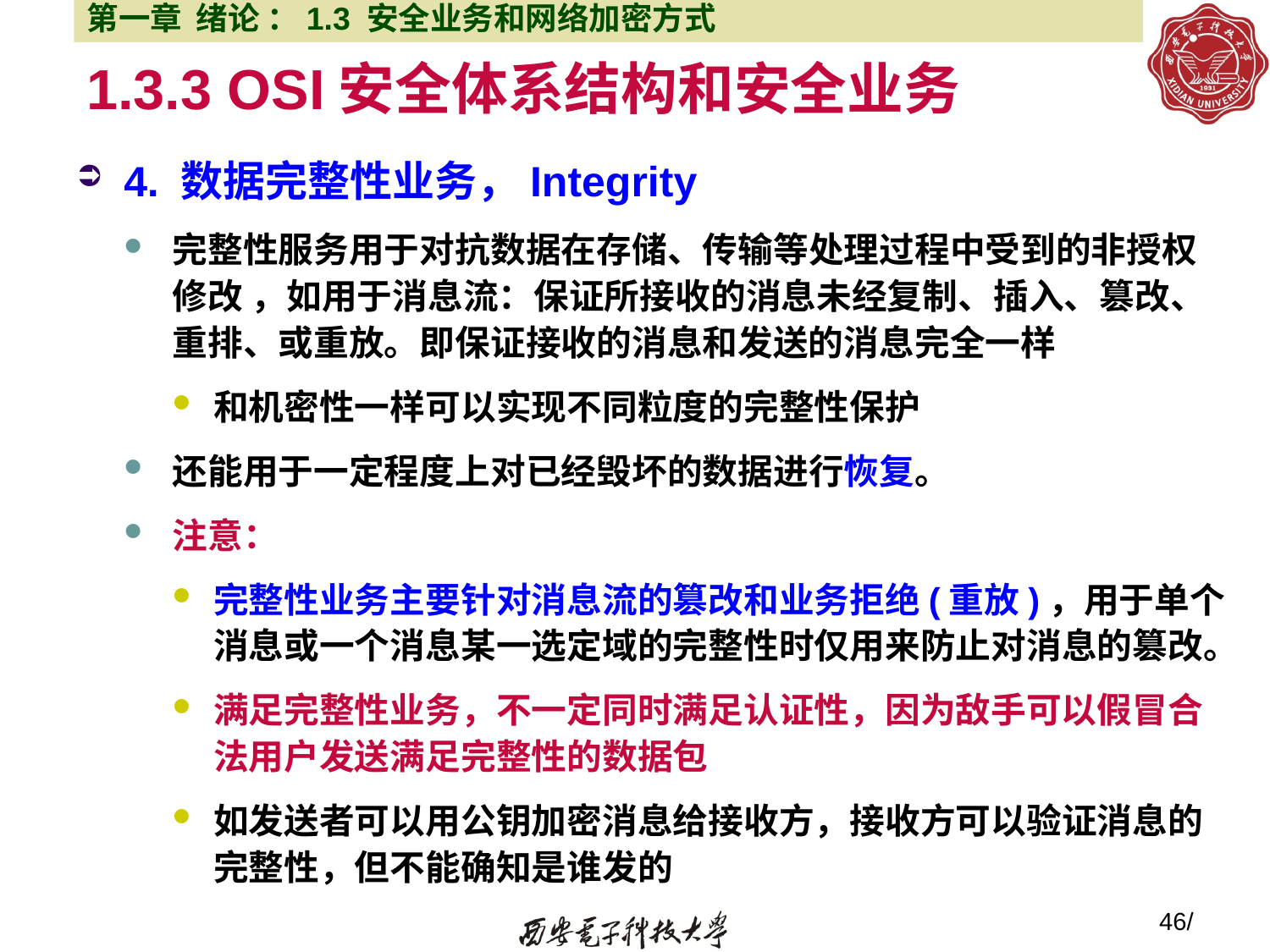

第一章  绪论 ：1.3 安全业务和网络加密方式
# 1.3.3 OSI安全体系结构和安全业务
4. 数据完整性业务，Integrity
完整性服务用于对抗数据在存储、传输等处理过程中受到的非授权修改 ，如用于消息流：保证所接收的消息未经复制、插入、篡改、重排、或重放。即保证接收的消息和发送的消息完全一样
和机密性一样可以实现不同粒度的完整性保护
还能用于一定程度上对已经毁坏的数据进行恢复。
注意：
完整性业务主要针对消息流的篡改和业务拒绝(重放)，用于单个消息或一个消息某一选定域的完整性时仅用来防止对消息的篡改。
满足完整性业务，不一定同时满足认证性，因为敌手可以假冒合法用户发送满足完整性的数据包
如发送者可以用公钥加密消息给接收方，接收方可以验证消息的完整性，但不能确知是谁发的
46/